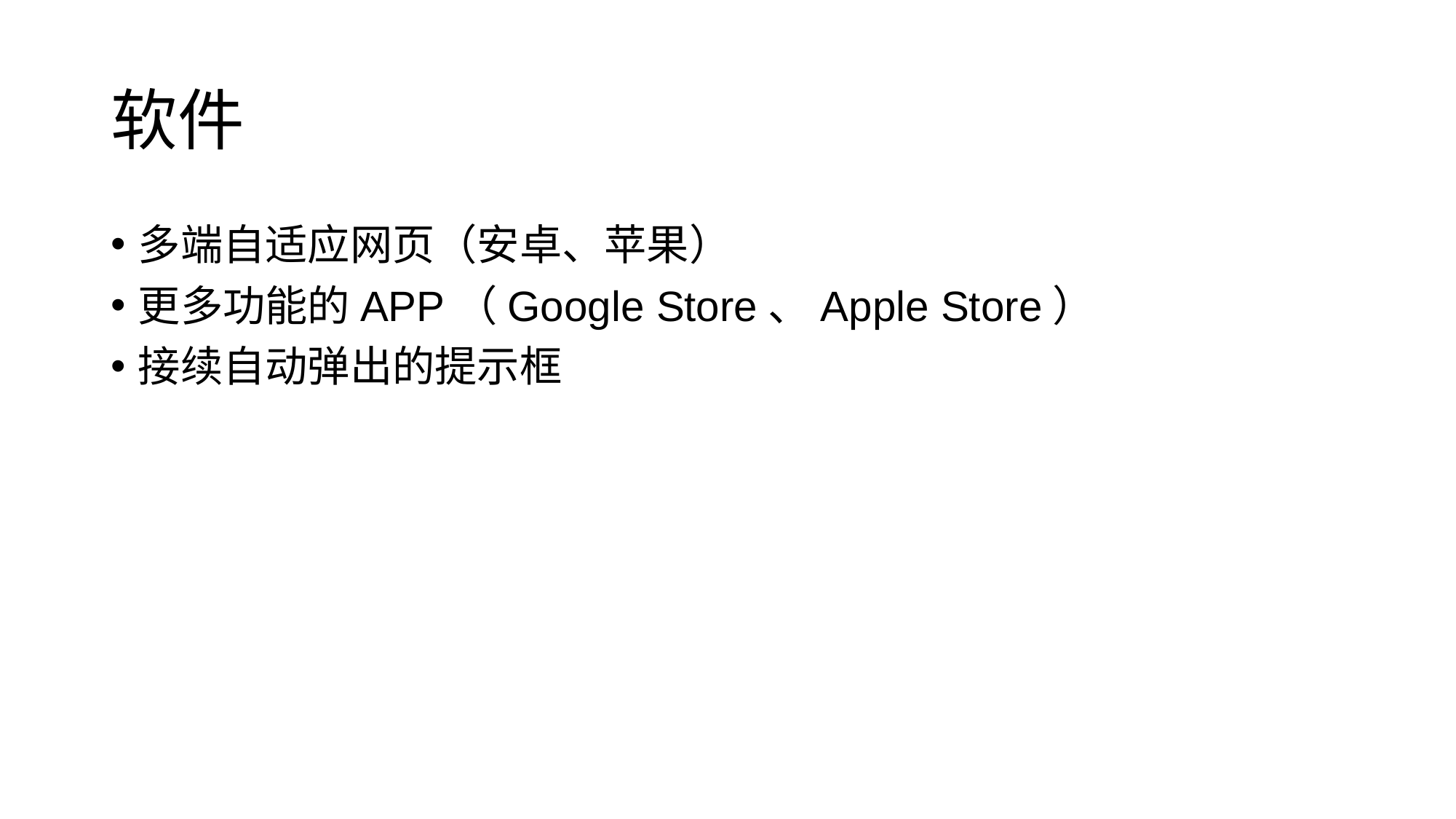

# 软件
多端自适应网页（安卓、苹果）
更多功能的APP（Google Store、Apple Store）
接续自动弹出的提示框